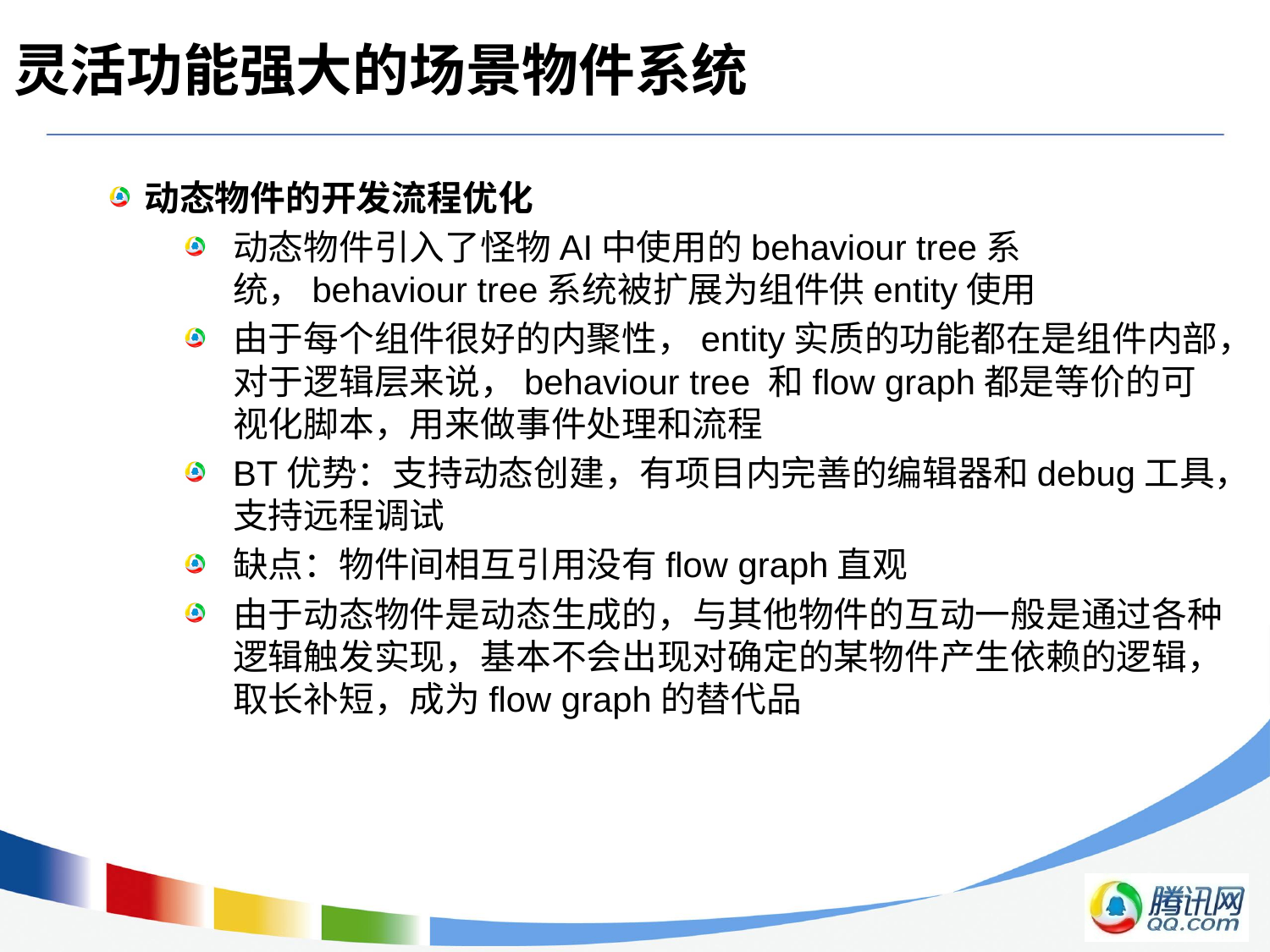

# 灵活功能强大的场景物件系统
动态物件的开发流程优化
动态物件引入了怪物AI中使用的behaviour tree系统，behaviour tree系统被扩展为组件供entity使用
由于每个组件很好的内聚性，entity实质的功能都在是组件内部，对于逻辑层来说，behaviour tree 和flow graph都是等价的可视化脚本，用来做事件处理和流程
BT优势：支持动态创建，有项目内完善的编辑器和debug工具，支持远程调试
缺点：物件间相互引用没有flow graph直观
由于动态物件是动态生成的，与其他物件的互动一般是通过各种逻辑触发实现，基本不会出现对确定的某物件产生依赖的逻辑，取长补短，成为flow graph的替代品